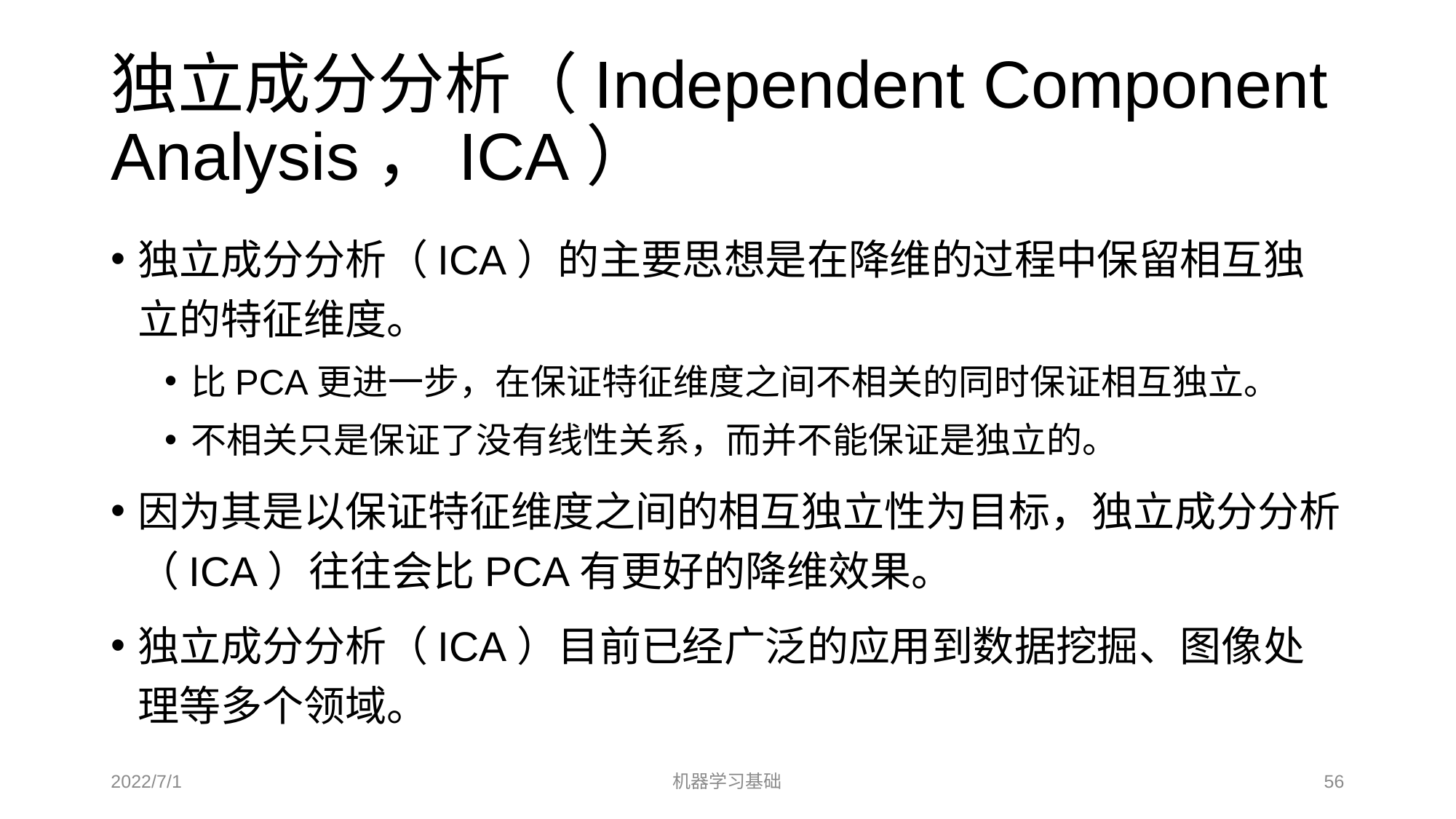

# 独立成分分析（Independent Component Analysis，ICA）
独立成分分析（ICA）的主要思想是在降维的过程中保留相互独立的特征维度。
比PCA更进一步，在保证特征维度之间不相关的同时保证相互独立。
不相关只是保证了没有线性关系，而并不能保证是独立的。
因为其是以保证特征维度之间的相互独立性为目标，独立成分分析（ICA）往往会比PCA有更好的降维效果。
独立成分分析（ICA）目前已经广泛的应用到数据挖掘、图像处理等多个领域。
2022/7/1
机器学习基础
56